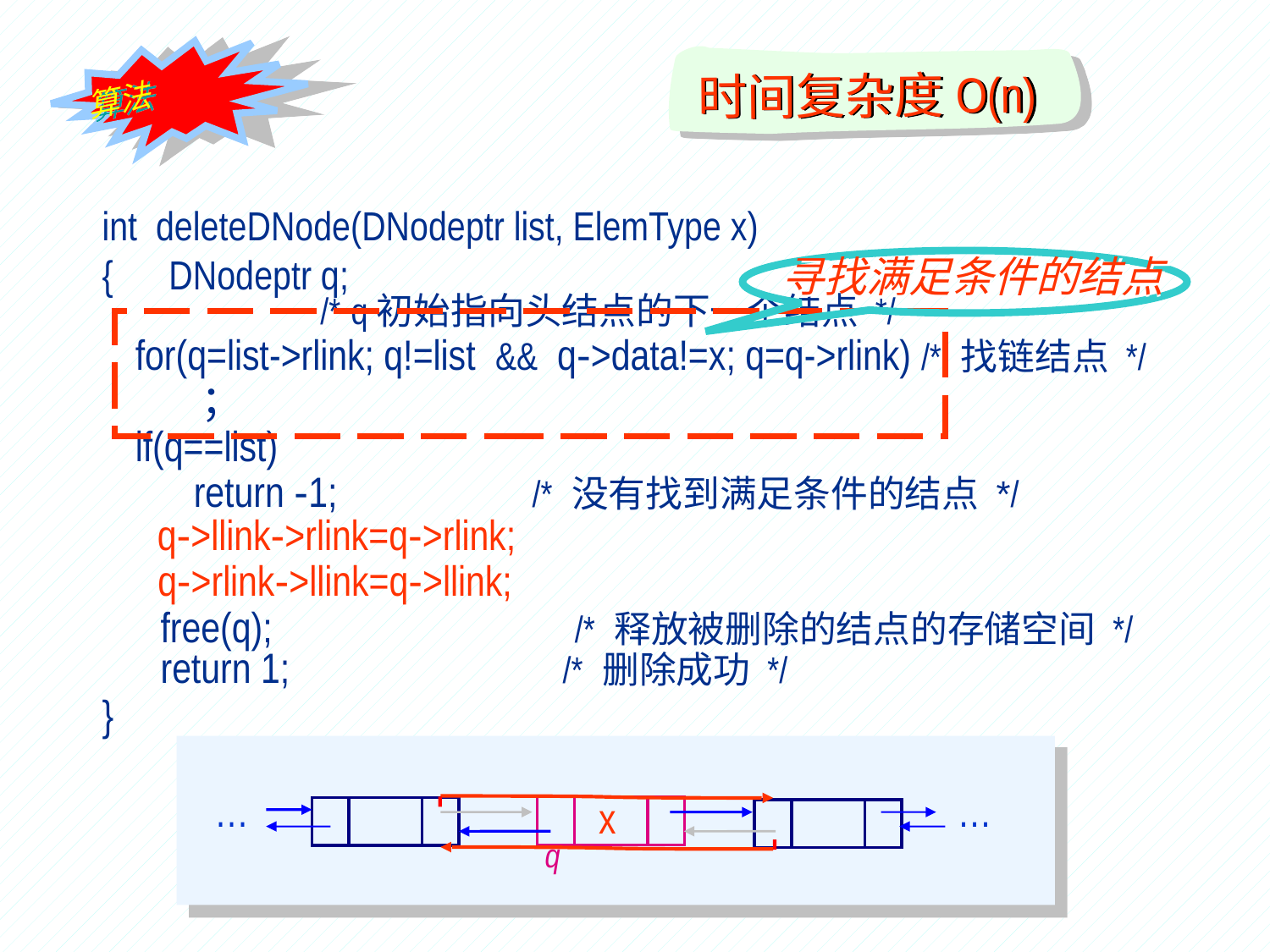

算法

时间复杂度O(n)
int  deleteDNode(DNodeptr list, ElemType x)
{      DNodeptr q;

}
寻找满足条件的结点

                           /* q初始指向头结点的下一个结点 */
        for(q=list->rlink; q!=list  &&  q->data!=x; q=q->rlink) /* 找链结点 */
              ；
        if(q==list)
              return -1;                    /* 没有找到满足条件的结点 */
 q->llink->rlink=q->rlink;
 q->rlink->llink=q->llink;
free(q);                               /* 释放被删除的结点的存储空间 */
return 1;                            /* 删除成功 */

…
…
x

q